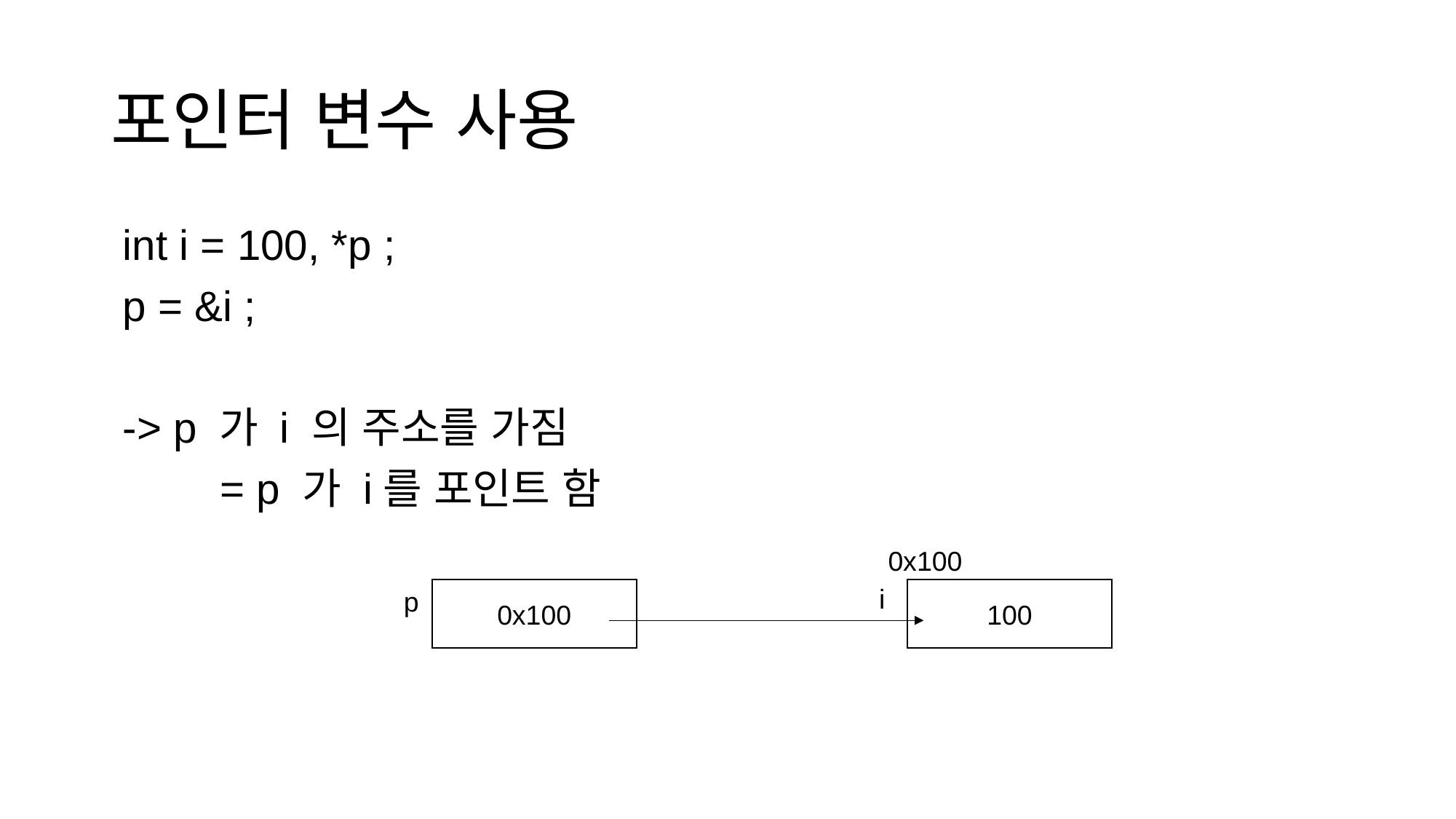

# 포인터 변수 사용
 int i = 100, *p ;
 p = &i ;

 -> p 가 i 의 주소를 가짐
	= p 가 i를 포인트 함

0x100
i
100
p
0x100